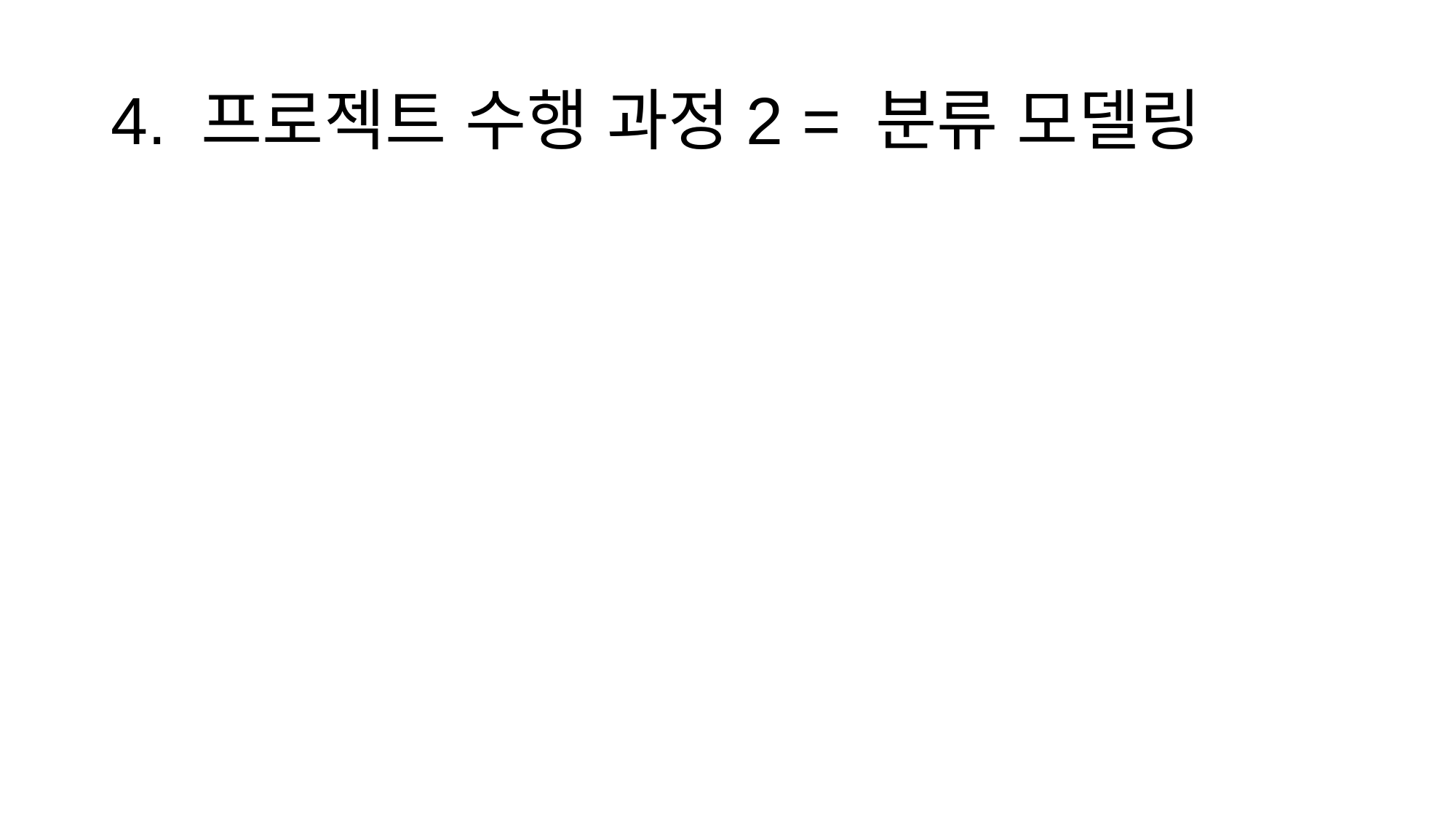

# 4. 프로젝트 수행 과정2 = 분류 모델링